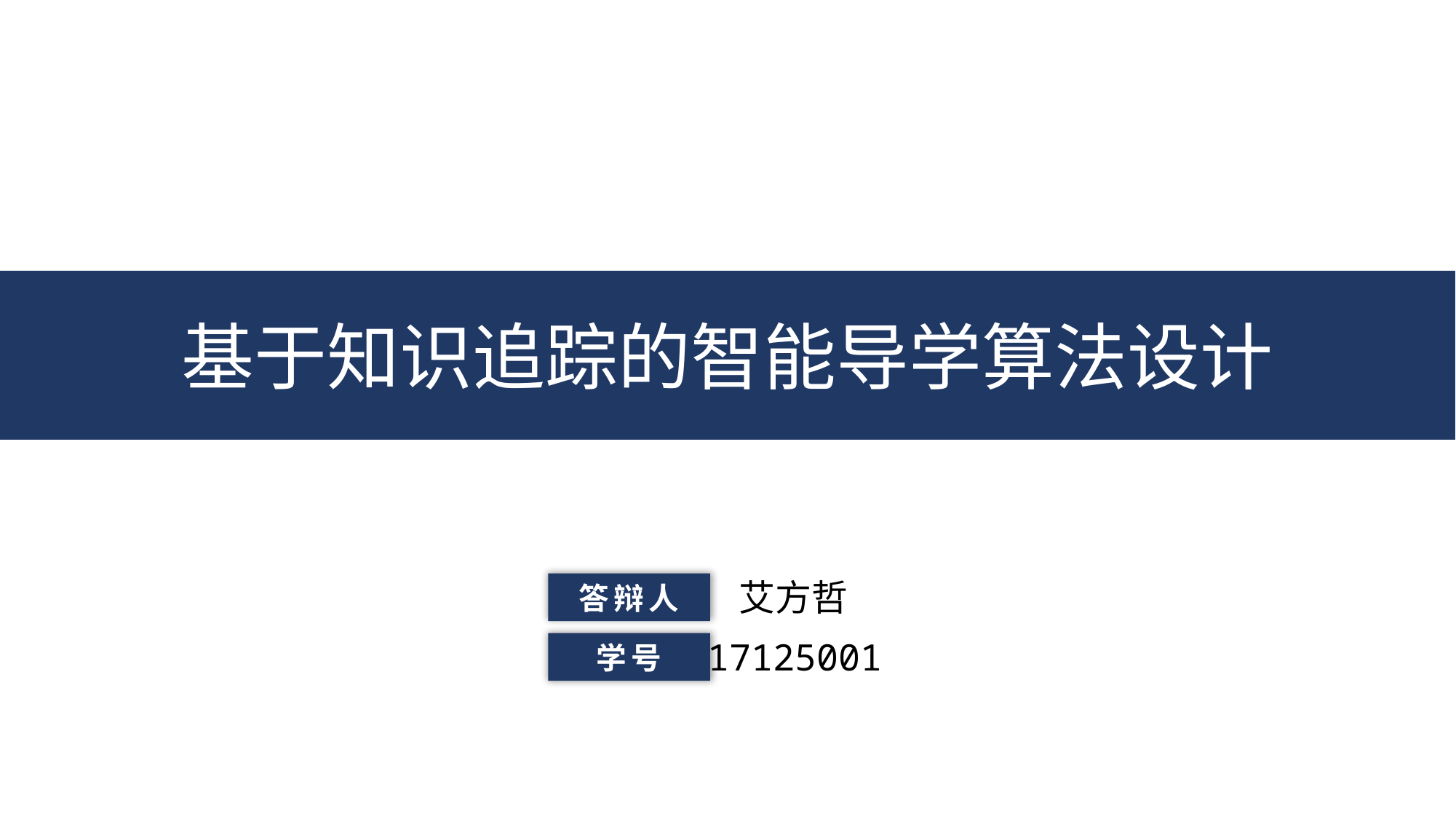

基于知识追踪的智能导学算法设计
我们毕业啦
其实是答辩的标题地方
艾方哲
答辩人
17125001
学号